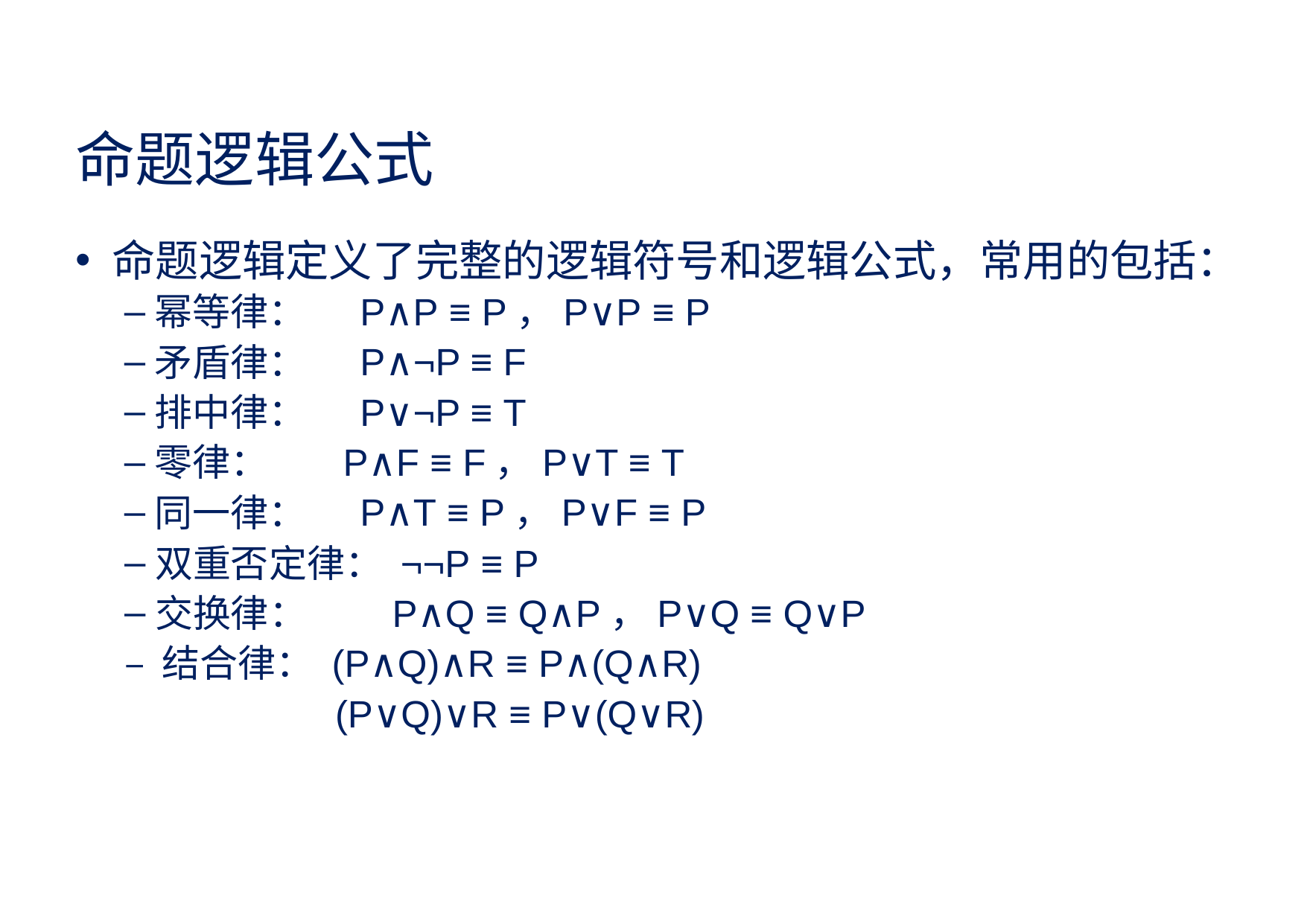

# 命题逻辑公式
命题逻辑定义了完整的逻辑符号和逻辑公式，常用的包括：
幂等律：
矛盾律：
排中律：
零律：
同一律：
P∧P ≡ P，P∨P ≡ P  P∧¬P ≡ F
P∨¬P ≡ T
P∧F ≡ F，P∨T ≡ T  P∧T ≡ P，P∨F ≡ P
双重否定律： ¬¬P ≡ P
交换律：	P∧Q ≡ Q∧P，P∨Q ≡ Q∨P
– 结合律： (P∧Q)∧R ≡ P∧(Q∧R)
(P∨Q)∨R ≡ P∨(Q∨R)
15